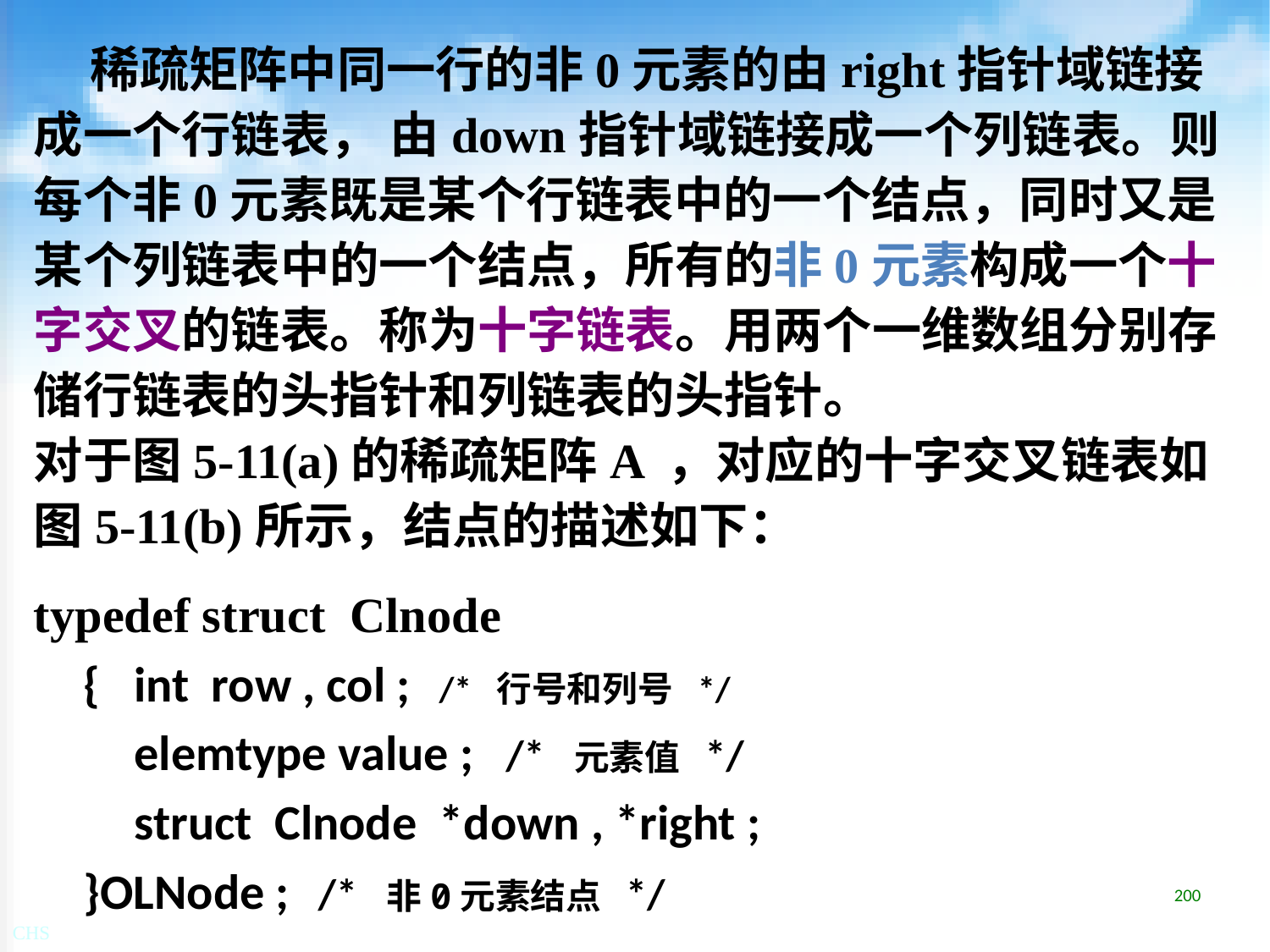

# 稀疏矩阵中同一行的非0元素的由right指针域链接成一个行链表， 由down指针域链接成一个列链表。则每个非0元素既是某个行链表中的一个结点，同时又是某个列链表中的一个结点，所有的非0元素构成一个十字交叉的链表。称为十字链表。用两个一维数组分别存储行链表的头指针和列链表的头指针。
对于图5-11(a)的稀疏矩阵A ，对应的十字交叉链表如图5-11(b)所示，结点的描述如下：
typedef struct  Clnode
{   int  row , col ;   /*  行号和列号  */
elemtype value ;    /*  元素值  */
struct  Clnode  *down , *right ;
}OLNode ;   /*  非0元素结点  */
200